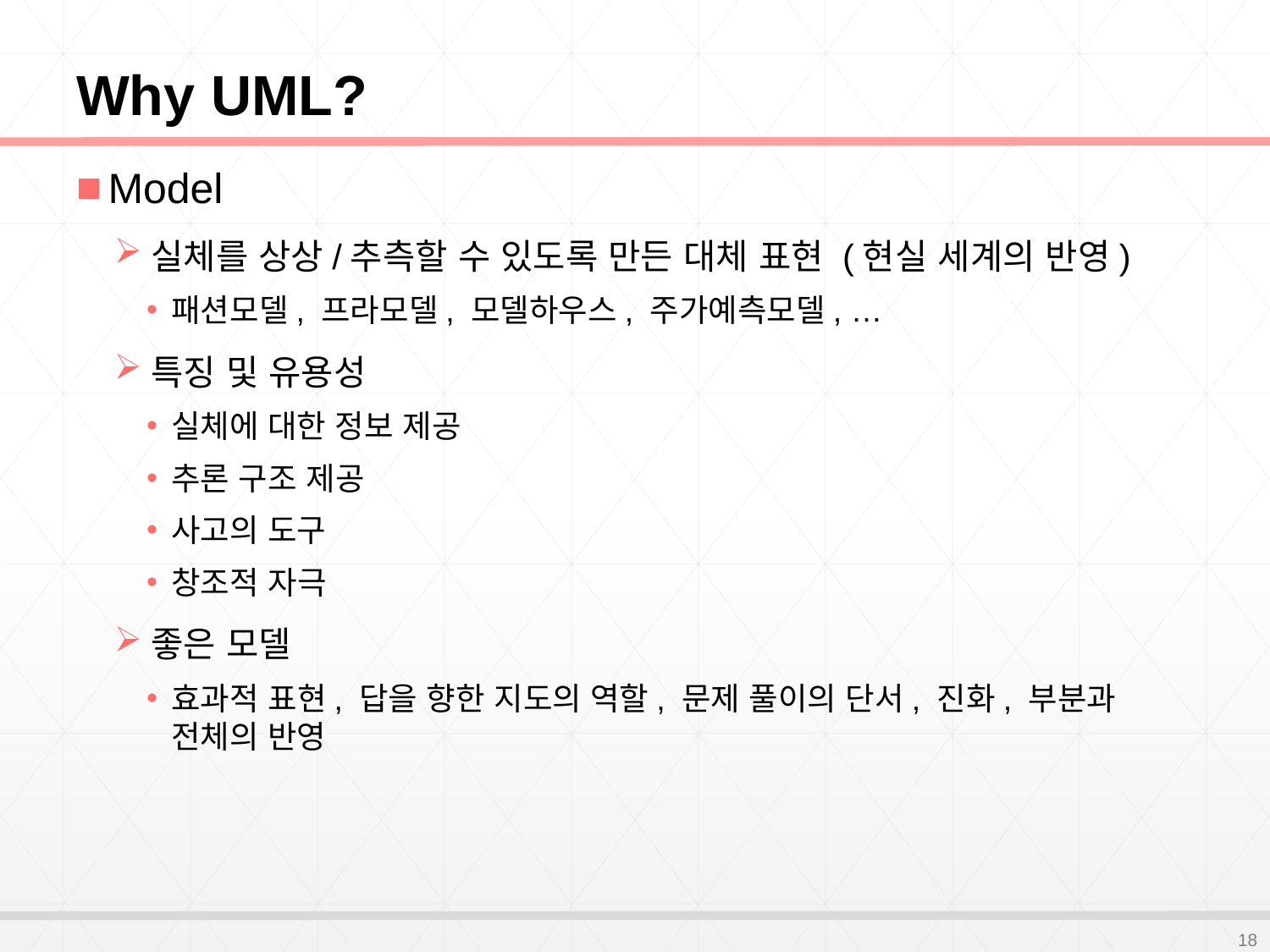

# Why UML?
Model
실체를 상상/추측할 수 있도록 만든 대체 표현 (현실 세계의 반영)
패션모델, 프라모델, 모델하우스, 주가예측모델, …
특징 및 유용성
실체에 대한 정보 제공
추론 구조 제공
사고의 도구
창조적 자극
좋은 모델
효과적 표현, 답을 향한 지도의 역할, 문제 풀이의 단서, 진화, 부분과 전체의 반영
18